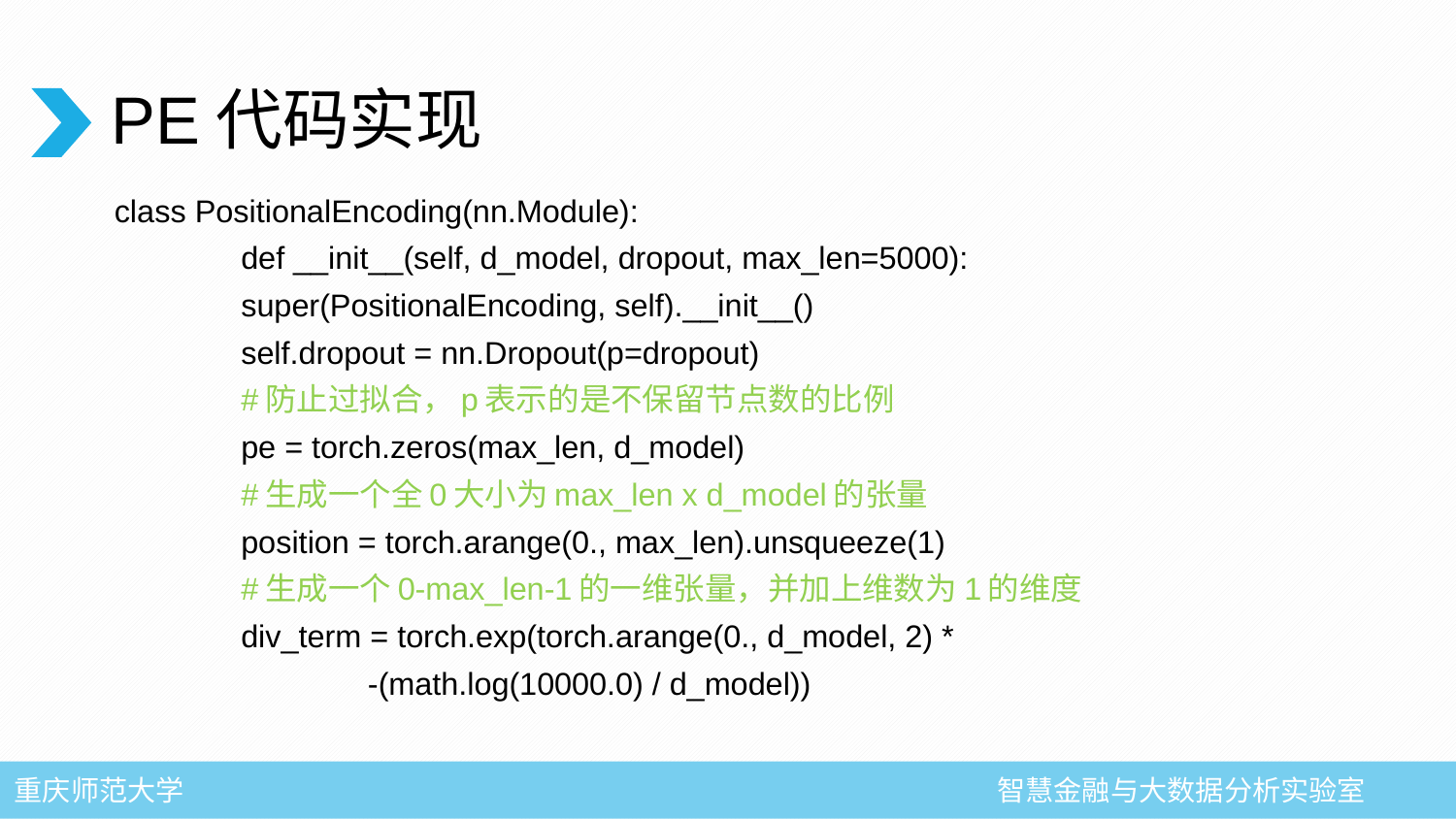

# PE代码实现

class PositionalEncoding(nn.Module):
	def __init__(self, d_model, dropout, max_len=5000):
		super(PositionalEncoding, self).__init__()
		self.dropout = nn.Dropout(p=dropout)
		#防止过拟合，p表示的是不保留节点数的比例
		pe = torch.zeros(max_len, d_model)
		#生成一个全0大小为max_len x d_model的张量
		position = torch.arange(0., max_len).unsqueeze(1)
		#生成一个0-max_len-1的一维张量，并加上维数为1的维度
		div_term = torch.exp(torch.arange(0., d_model, 2) *
                             -(math.log(10000.0) / d_model))

重庆师范大学                                                                                                                                 智慧金融与大数据分析实验室